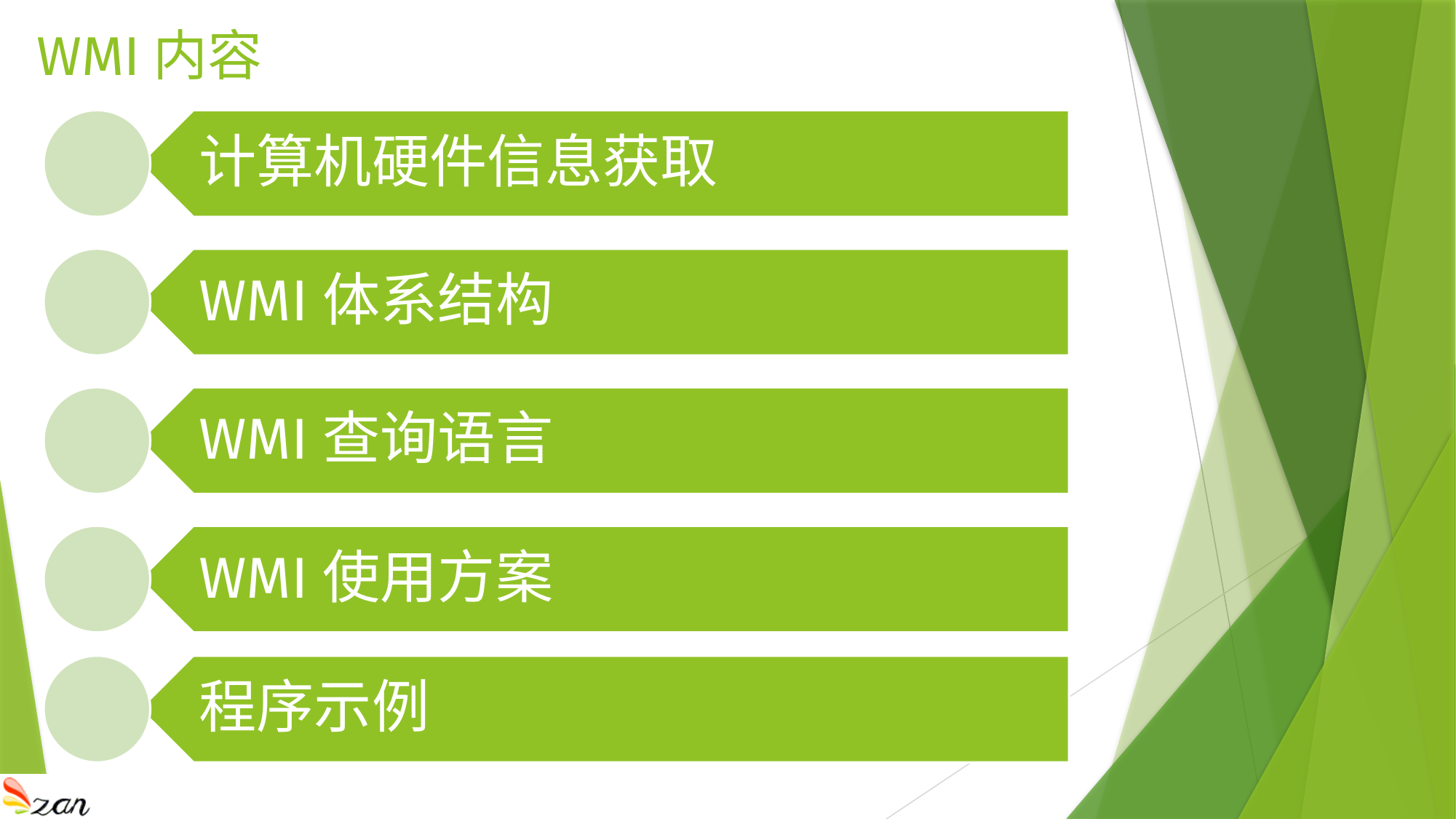

# WMI内容
计算机硬件信息获取
WMI体系结构
WMI查询语言
WMI使用方案
程序示例